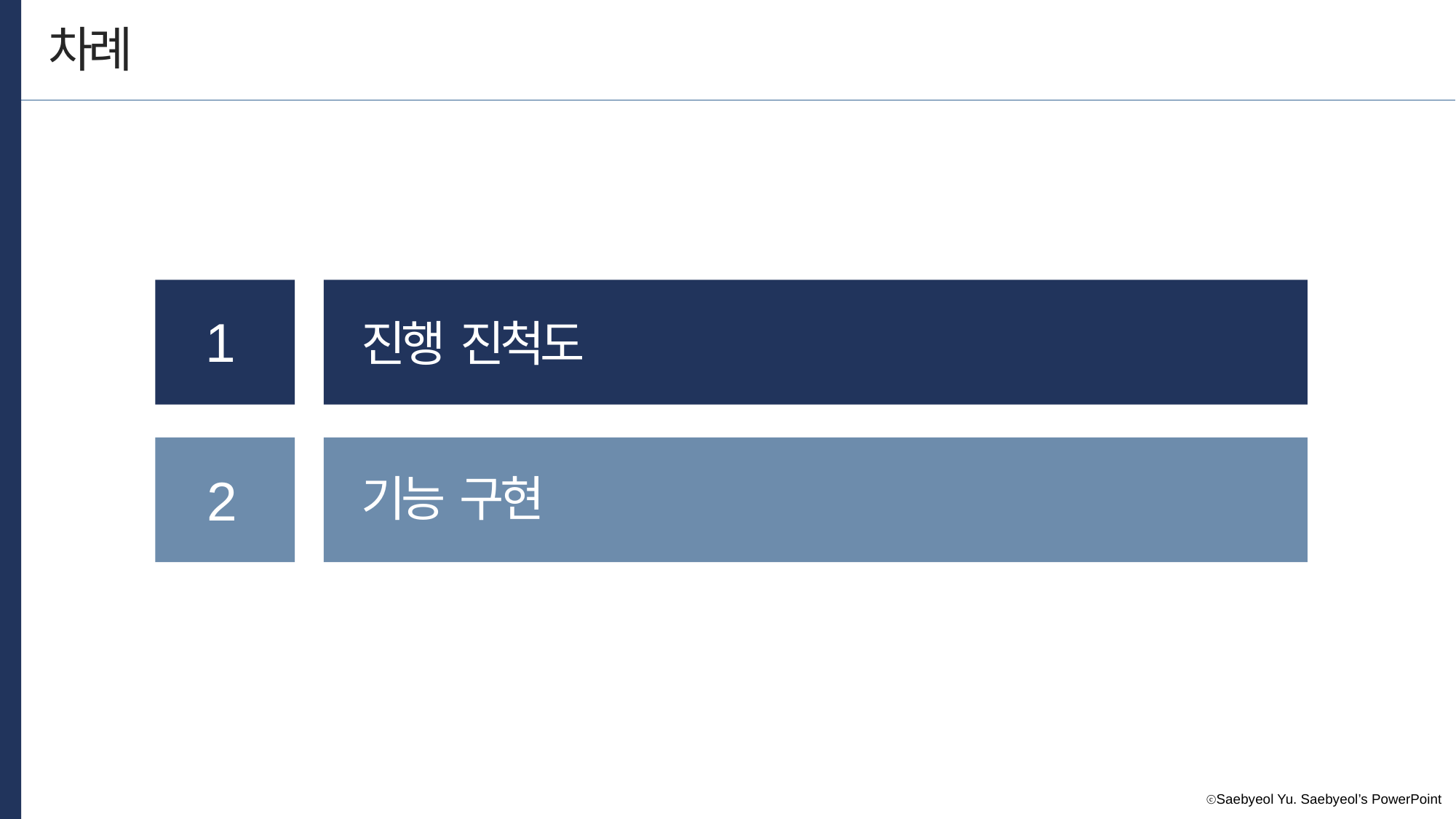

차례

1
진행  진척도

2
기능  구현